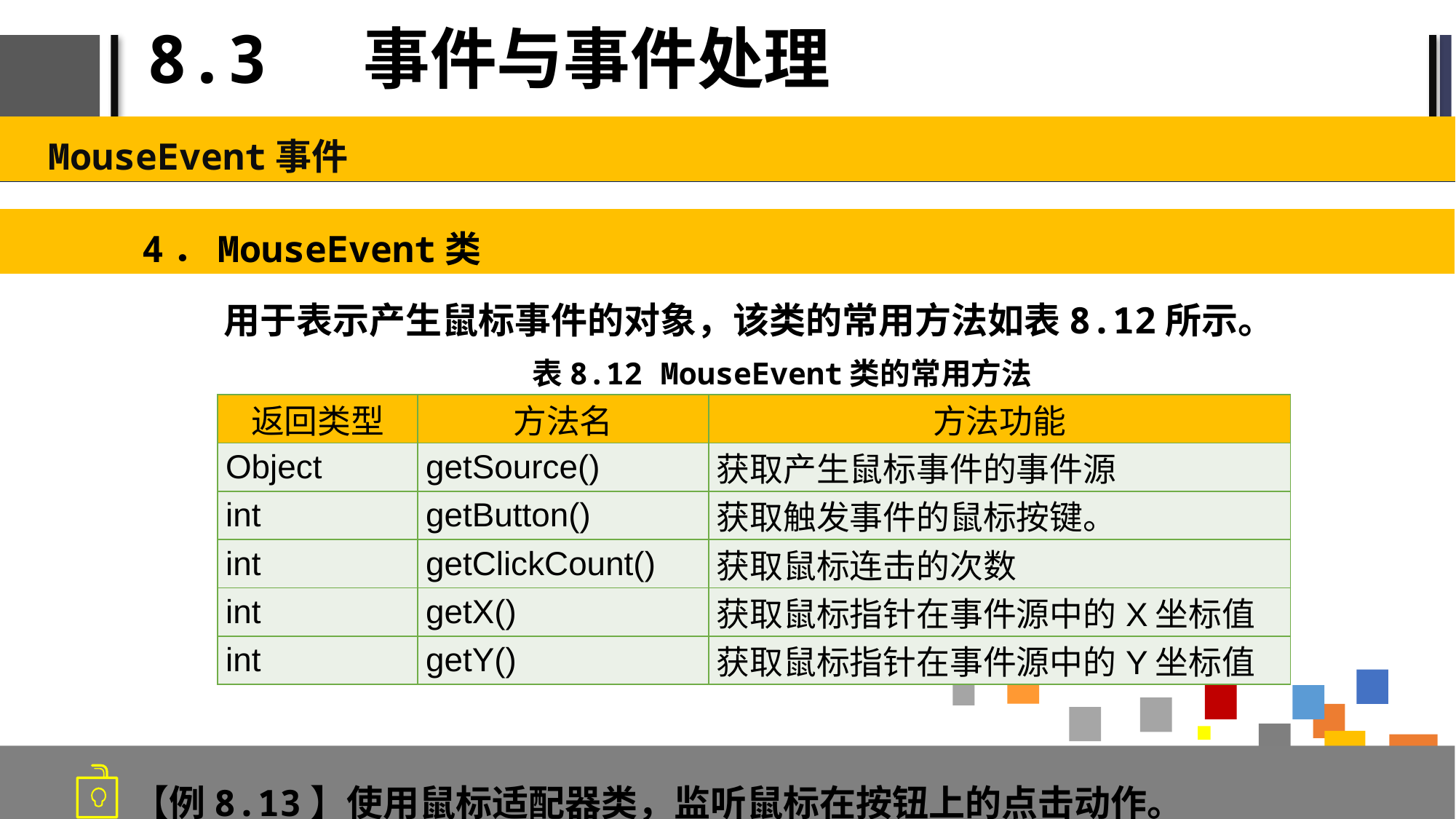

# 8.3  事件与事件处理

MouseEvent事件

4．MouseEvent类
用于表示产生鼠标事件的对象，该类的常用方法如表8.12所示。
表8.12 MouseEvent类的常用方法
| 返回类型 | 方法名 | 方法功能 |
| --- | --- | --- |
| Object | getSource() | 获取产生鼠标事件的事件源 |
| int | getButton() | 获取触发事件的鼠标按键。 |
| int | getClickCount() | 获取鼠标连击的次数 |
| int | getX() | 获取鼠标指针在事件源中的X坐标值 |
| int | getY() | 获取鼠标指针在事件源中的Y坐标值 |

【例8.13】使用鼠标适配器类，监听鼠标在按钮上的点击动作。
Example8_13.java